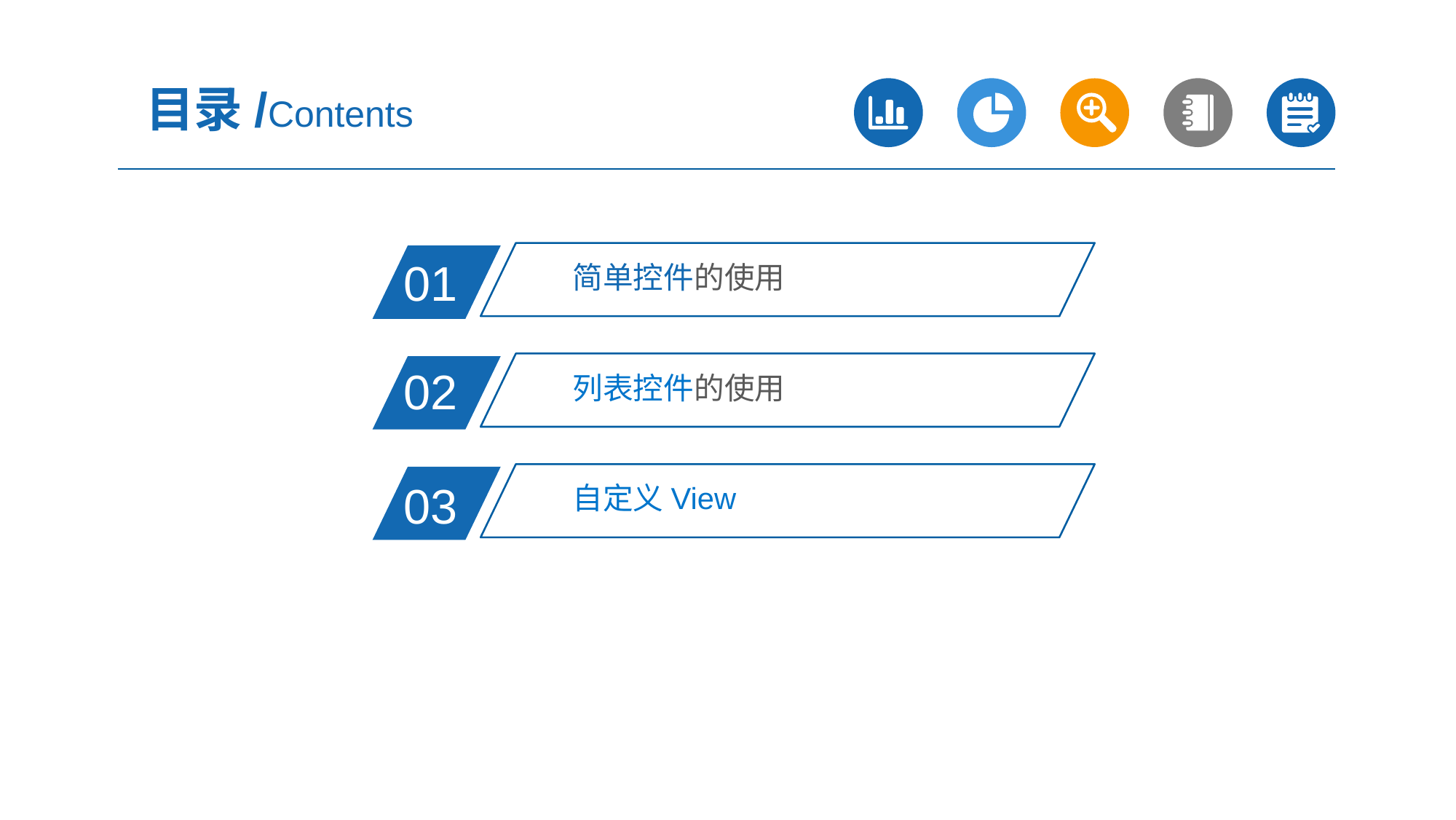

目录/Contents

简单控件的使用

01

列表控件的使用
02

自定义View

03